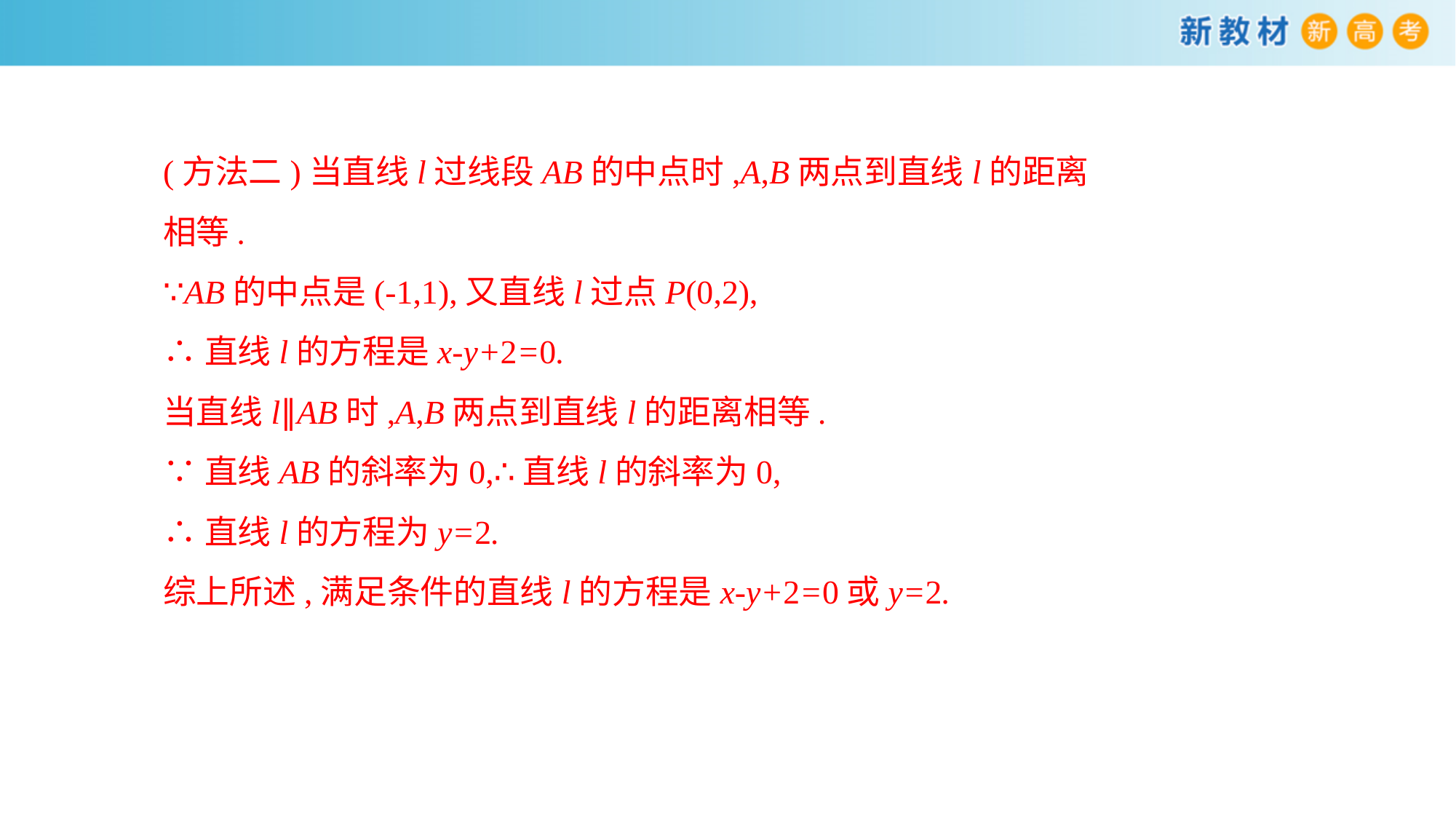

(方法二)当直线l过线段AB的中点时,A,B两点到直线l的距离相等.
∵AB的中点是(-1,1),又直线l过点P(0,2),
∴直线l的方程是x-y+2=0.
当直线l∥AB时,A,B两点到直线l的距离相等.
∵直线AB的斜率为0,∴直线l的斜率为0,
∴直线l的方程为y=2.
综上所述,满足条件的直线l的方程是x-y+2=0或y=2.